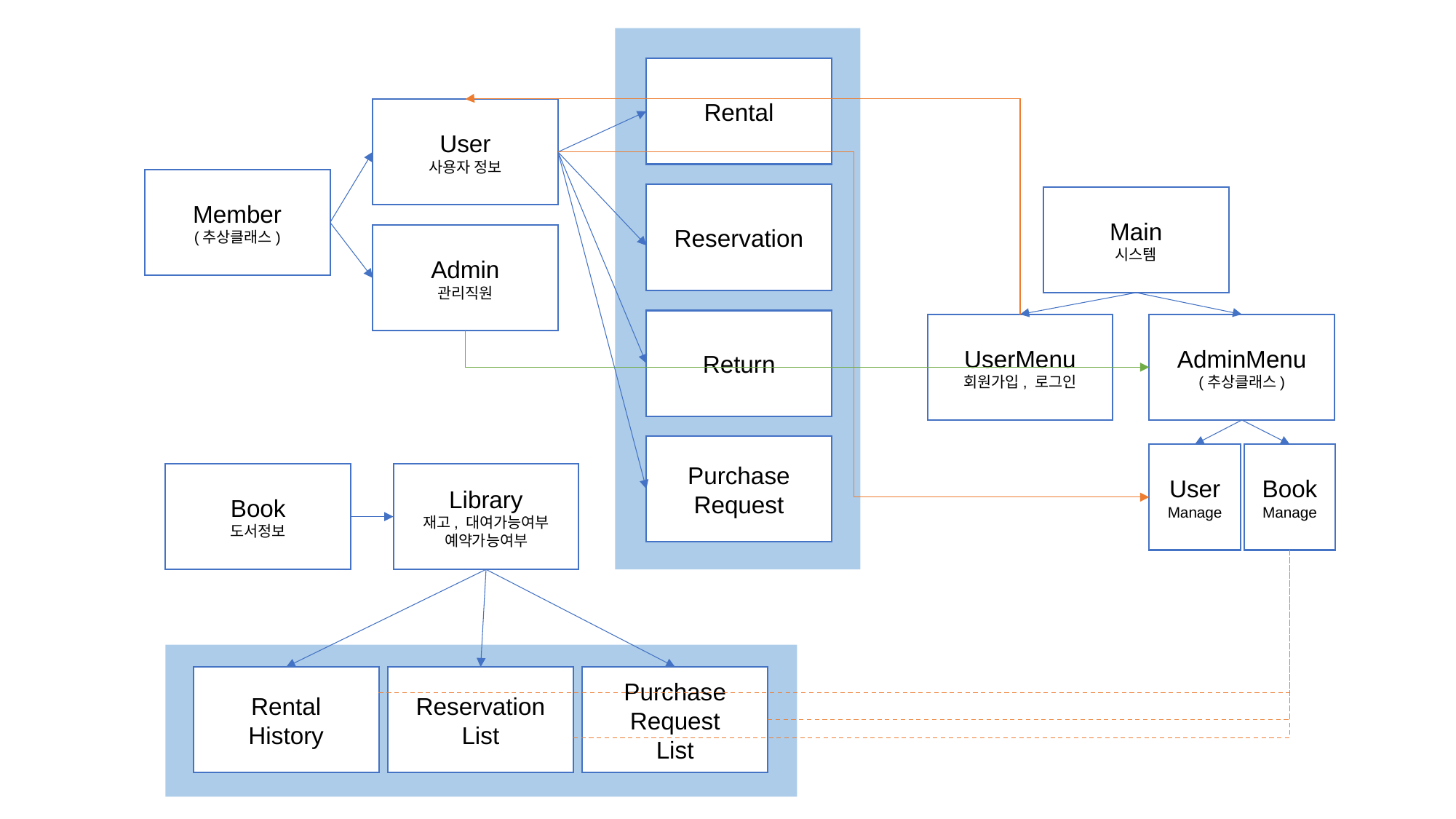

Rental
User
사용자 정보
Member
(추상클래스)
Reservation
Main
시스템
UserMenu
회원가입, 로그인
AdminMenu
(추상클래스)
User
Manage
Book
Manage
Admin
관리직원
Return
Purchase
Request
Book
도서정보
Library
재고, 대여가능여부
예약가능여부

Rental
History
Purchase
Request
List
Reservation
List